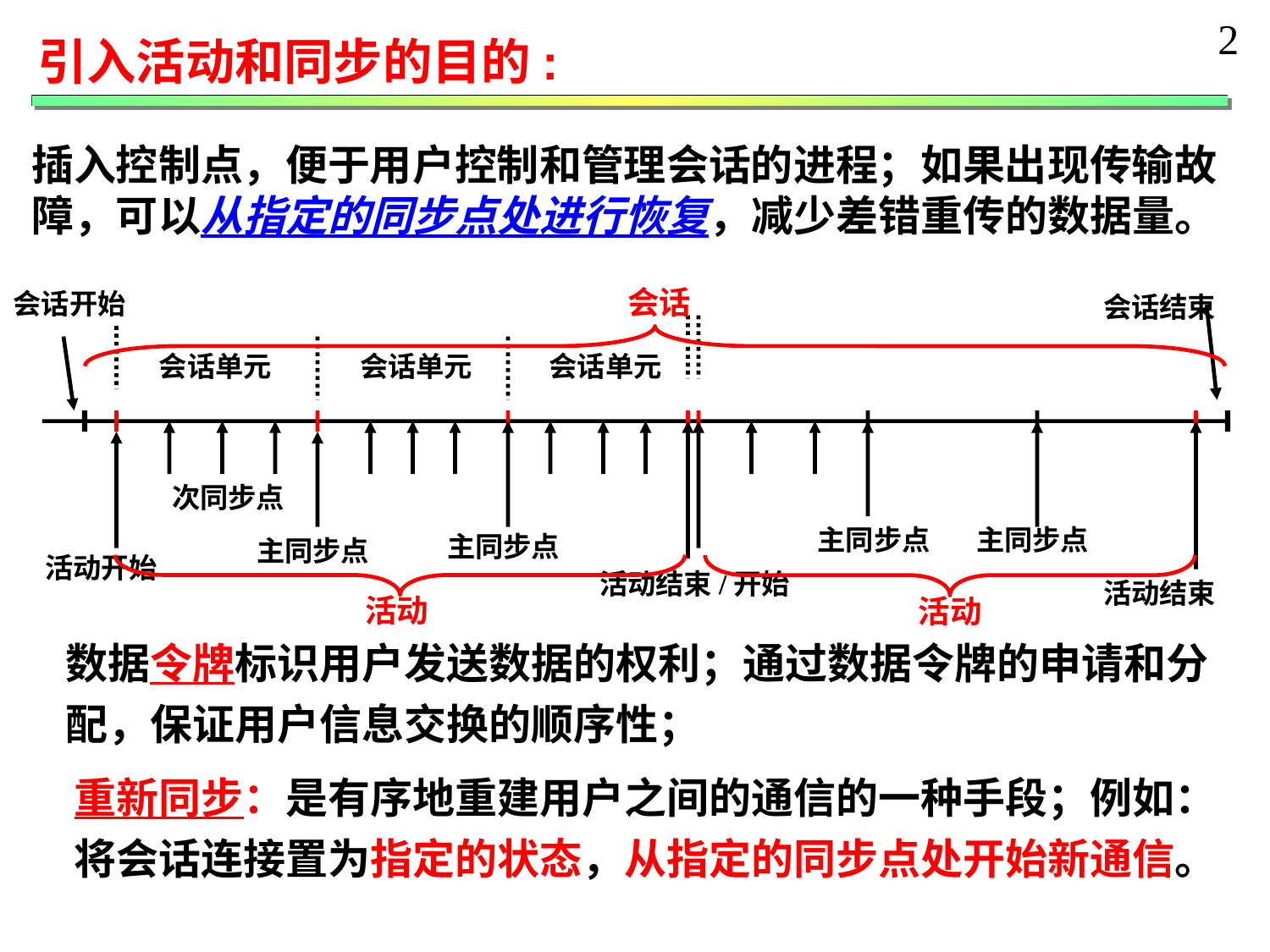

2
引入活动和同步的目的:

插入控制点，便于用户控制和管理会话的进程；如果出现传输故障，可以从指定的同步点处进行恢复，减少差错重传的数据量。
会话
会话开始
会话结束

会话单元
会话单元
会话单元

次同步点
主同步点
主同步点
主同步点
主同步点
活动开始
活动结束/开始
活动结束

活动
活动

数据令牌标识用户发送数据的权利；通过数据令牌的申请和分  配，保证用户信息交换的顺序性；
重新同步：是有序地重建用户之间的通信的一种手段；例如：将会话连接置为指定的状态，从指定的同步点处开始新通信。